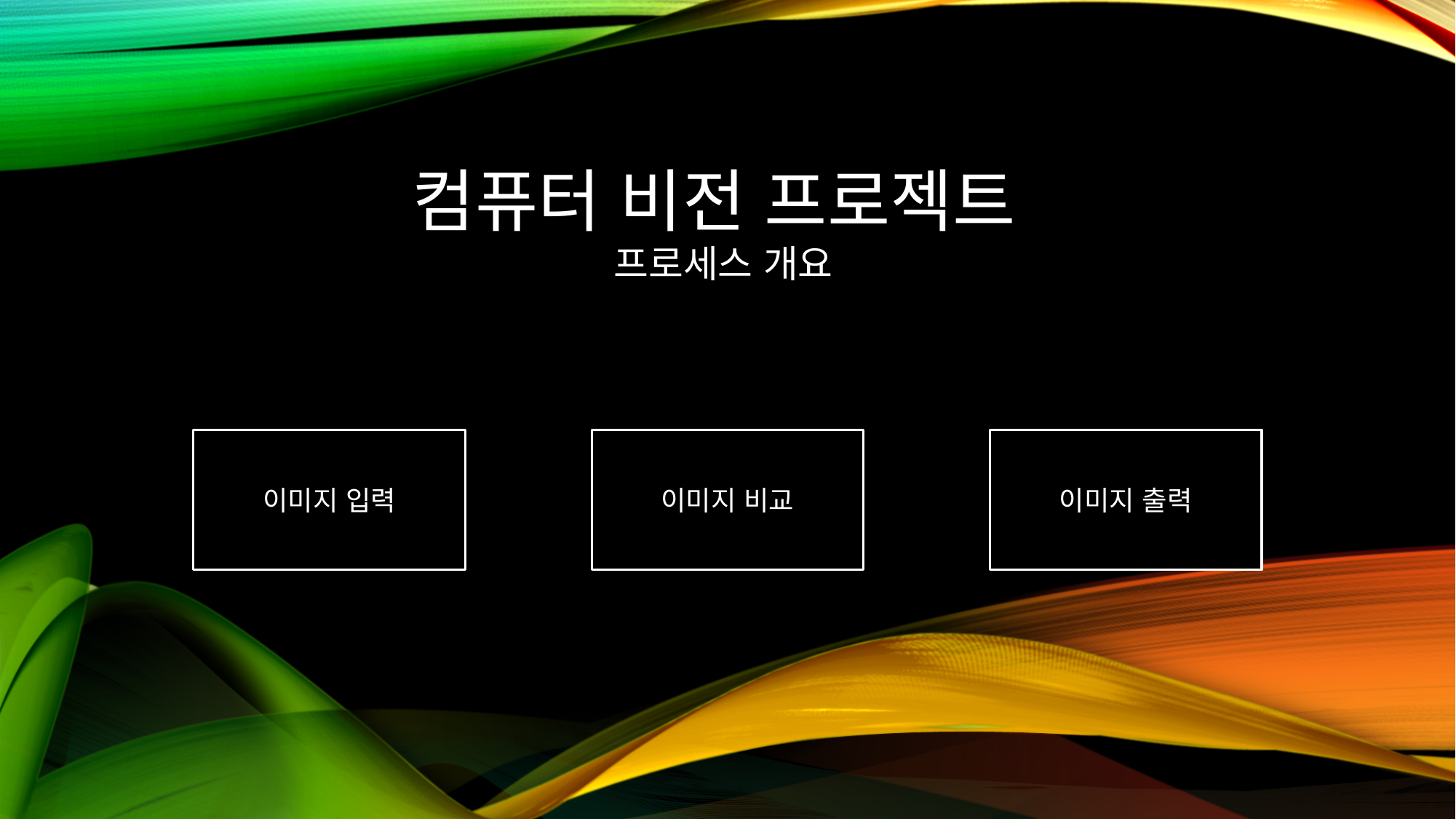

컴퓨터 비전 프로젝트
프로세스 개요
이미지 출력
이미지 비교
이미지 입력